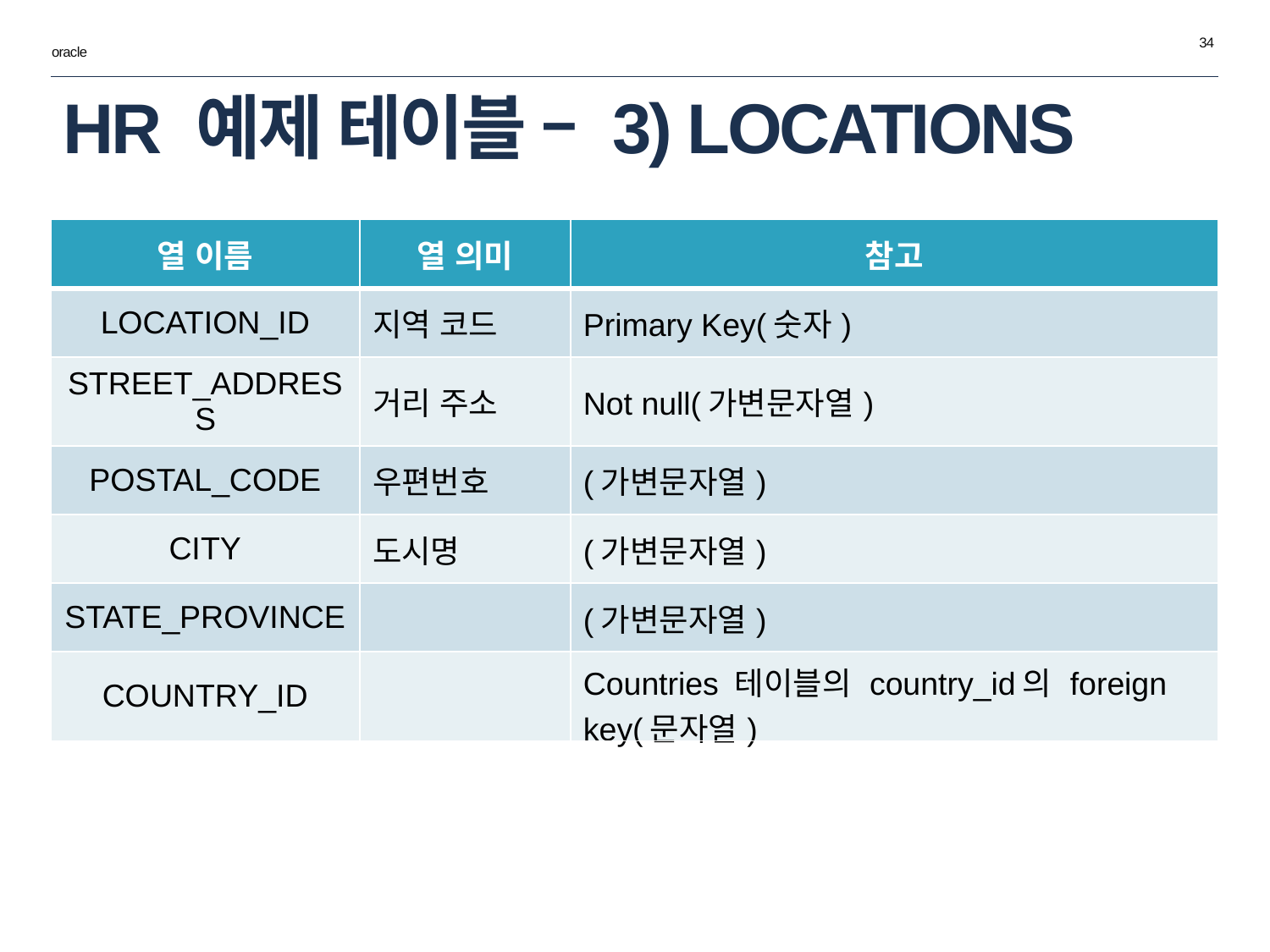

34
oracle
# HR 예제 테이블 – 3) LOCATIONS
| 열 이름 | 열 의미 | 참고 |
| --- | --- | --- |
| LOCATION\_ID | 지역 코드 | Primary Key(숫자) |
| STREET\_ADDRESS | 거리 주소 | Not null(가변문자열) |
| POSTAL\_CODE | 우편번호 | (가변문자열) |
| CITY | 도시명 | (가변문자열) |
| STATE\_PROVINCE |  | (가변문자열) |
| COUNTRY\_ID |  | Countries 테이블의 country\_id의 foreign key(문자열) |